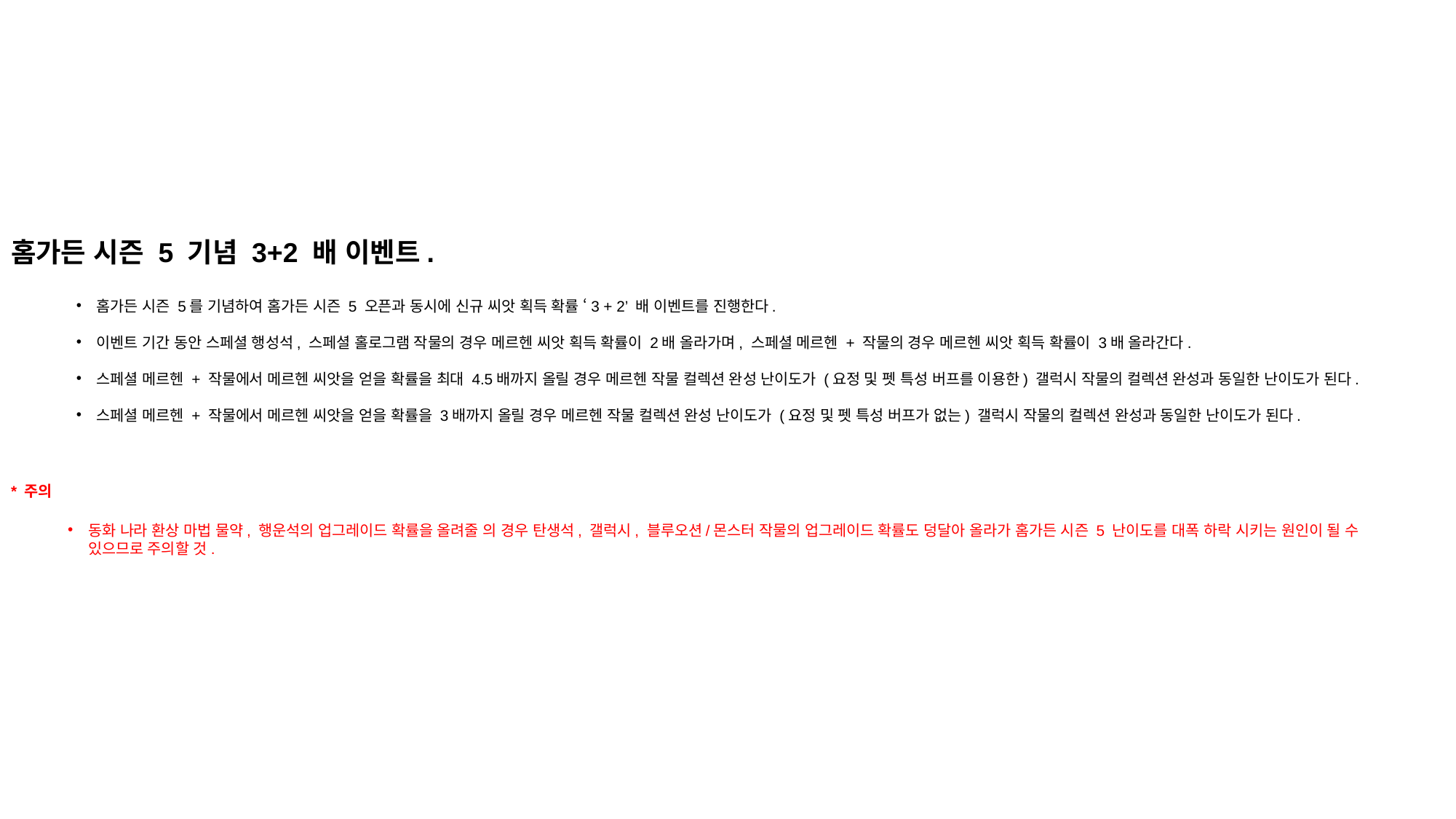

# 홈가든 시즌 5 기념 3+2 배 이벤트.
홈가든 시즌 5를 기념하여 홈가든 시즌 5 오픈과 동시에 신규 씨앗 획득 확률 ‘3 + 2’ 배 이벤트를 진행한다.

이벤트 기간 동안 스페셜 행성석, 스페셜 홀로그램 작물의 경우 메르헨 씨앗 획득 확률이 2배 올라가며, 스페셜 메르헨 + 작물의 경우 메르헨 씨앗 획득 확률이 3배 올라간다.

스페셜 메르헨 + 작물에서 메르헨 씨앗을 얻을 확률을 최대 4.5배까지 올릴 경우 메르헨 작물 컬렉션 완성 난이도가 (요정 및 펫 특성 버프를 이용한) 갤럭시 작물의 컬렉션 완성과 동일한 난이도가 된다.

스페셜 메르헨 + 작물에서 메르헨 씨앗을 얻을 확률을 3배까지 올릴 경우 메르헨 작물 컬렉션 완성 난이도가 (요정 및 펫 특성 버프가 없는) 갤럭시 작물의 컬렉션 완성과 동일한 난이도가 된다.
* 주의
동화 나라 환상 마법 물약, 행운석의 업그레이드 확률을 올려줄 의 경우 탄생석, 갤럭시, 블루오션/몬스터 작물의 업그레이드 확률도 덩달아 올라가 홈가든 시즌 5 난이도를 대폭 하락 시키는 원인이 될 수
있으므로 주의할 것.